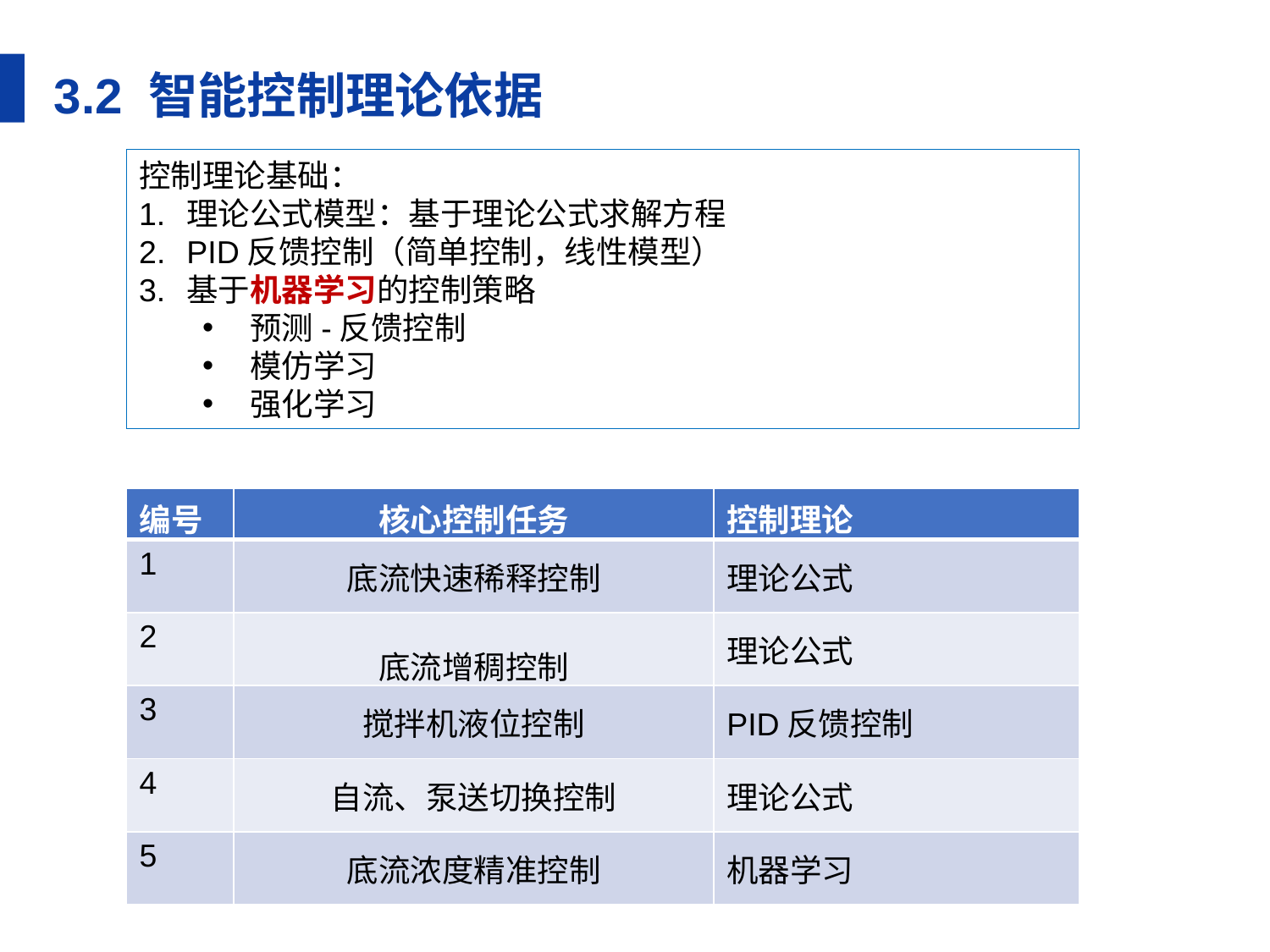

3.2 智能控制理论依据

控制理论基础：
理论公式模型：基于理论公式求解方程
PID反馈控制（简单控制，线性模型）
基于机器学习的控制策略
预测-反馈控制
模仿学习
强化学习
| 编号 | 核心控制任务 | 控制理论 |
| --- | --- | --- |
| 1 | 底流快速稀释控制 | 理论公式 |
| 2 | 底流增稠控制 | 理论公式 |
| 3 | 搅拌机液位控制 | PID反馈控制 |
| 4 | 自流、泵送切换控制 | 理论公式 |
| 5 | 底流浓度精准控制 | 机器学习 |